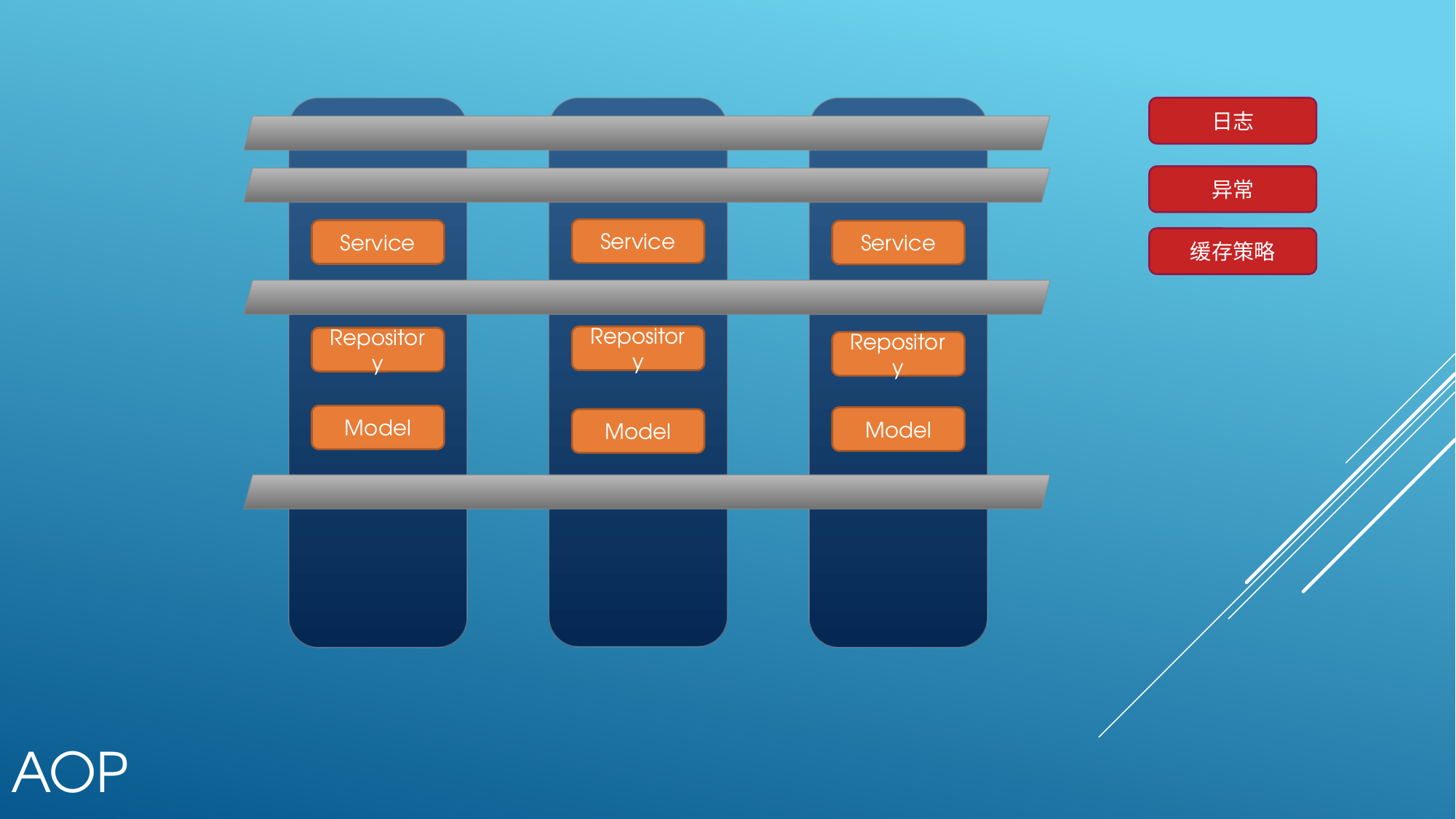

日志

异常

Service
Service
Service
缓存策略

Repository
Repository
Repository
Model
Model
Model

# AOP